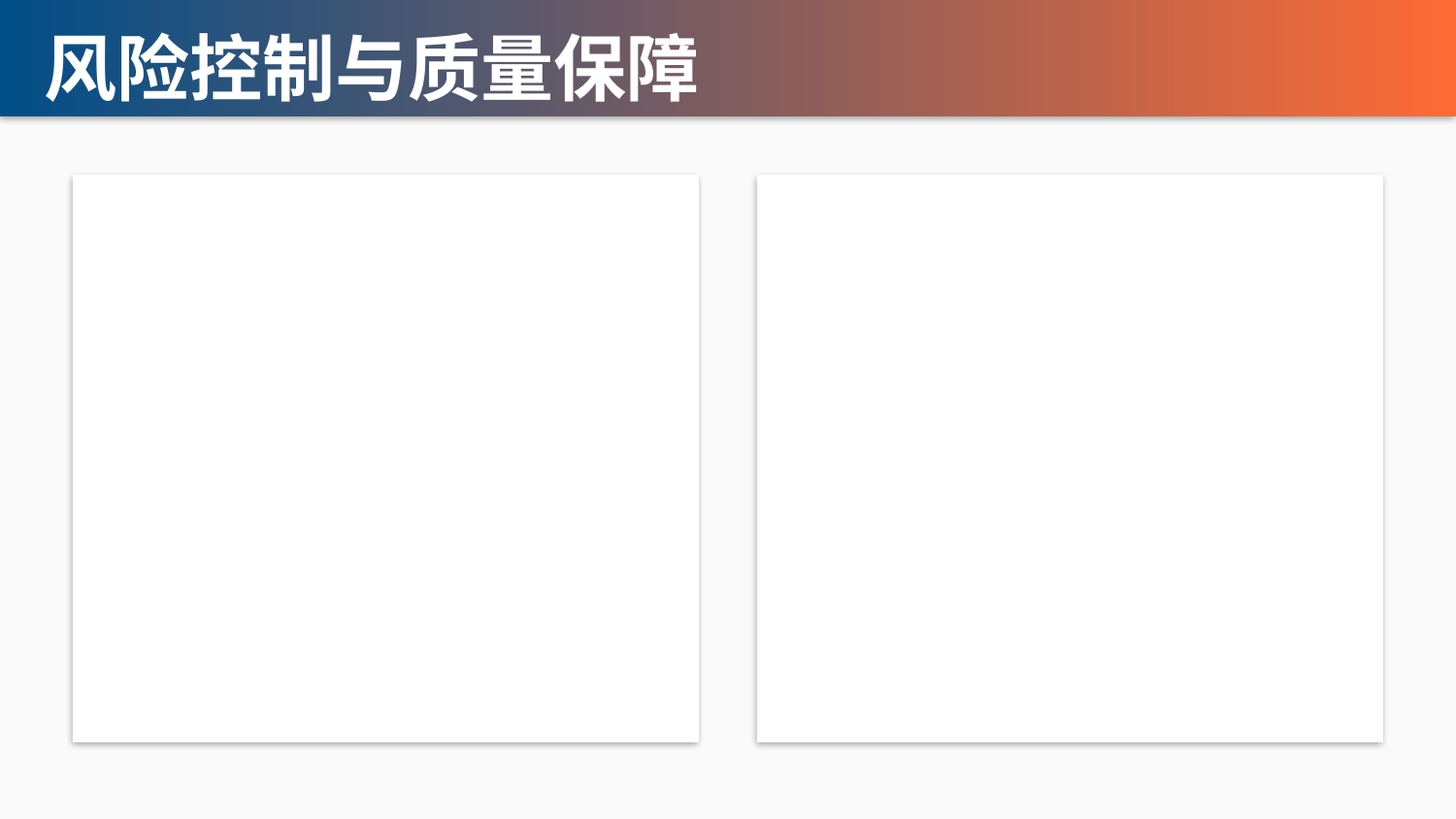

风险控制与质量保障

⚠️ 潜在风险
• KOL数据造假风险
• UGC内容质量参差不齐
• 快闪店客流不及预期
• 竞品跟进模仿

✅ 应对措施
• 严格筛选KOL,验证真实数据
• 设计UGC模板,提供拍摄指导
• 选址前期调研,备选方案
• 建立专利壁垒,IP法律保护